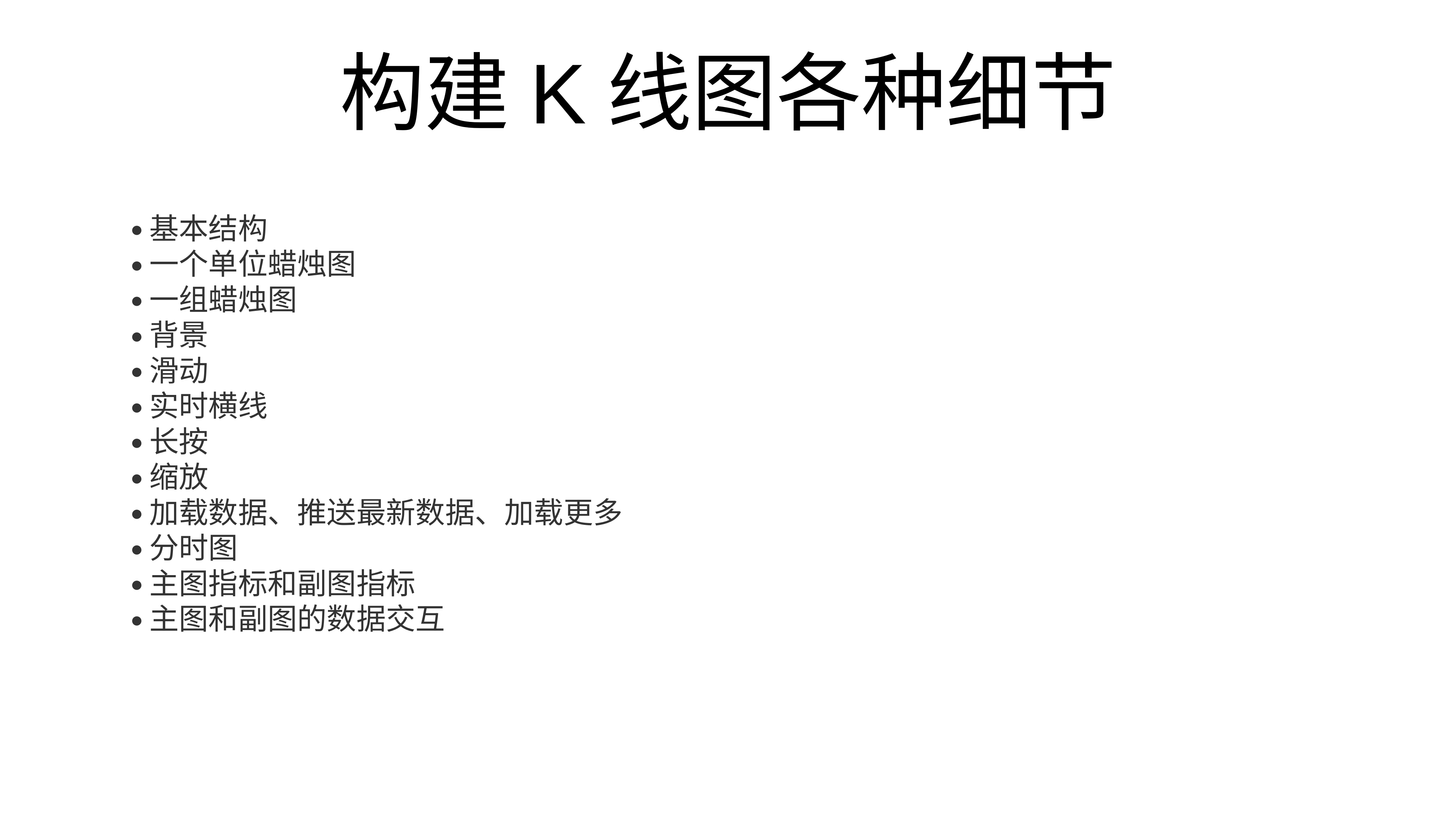

# 构建K线图各种细节
基本结构
一个单位蜡烛图
一组蜡烛图
背景
滑动
实时横线
长按
缩放
加载数据、推送最新数据、加载更多
分时图
主图指标和副图指标
主图和副图的数据交互

9